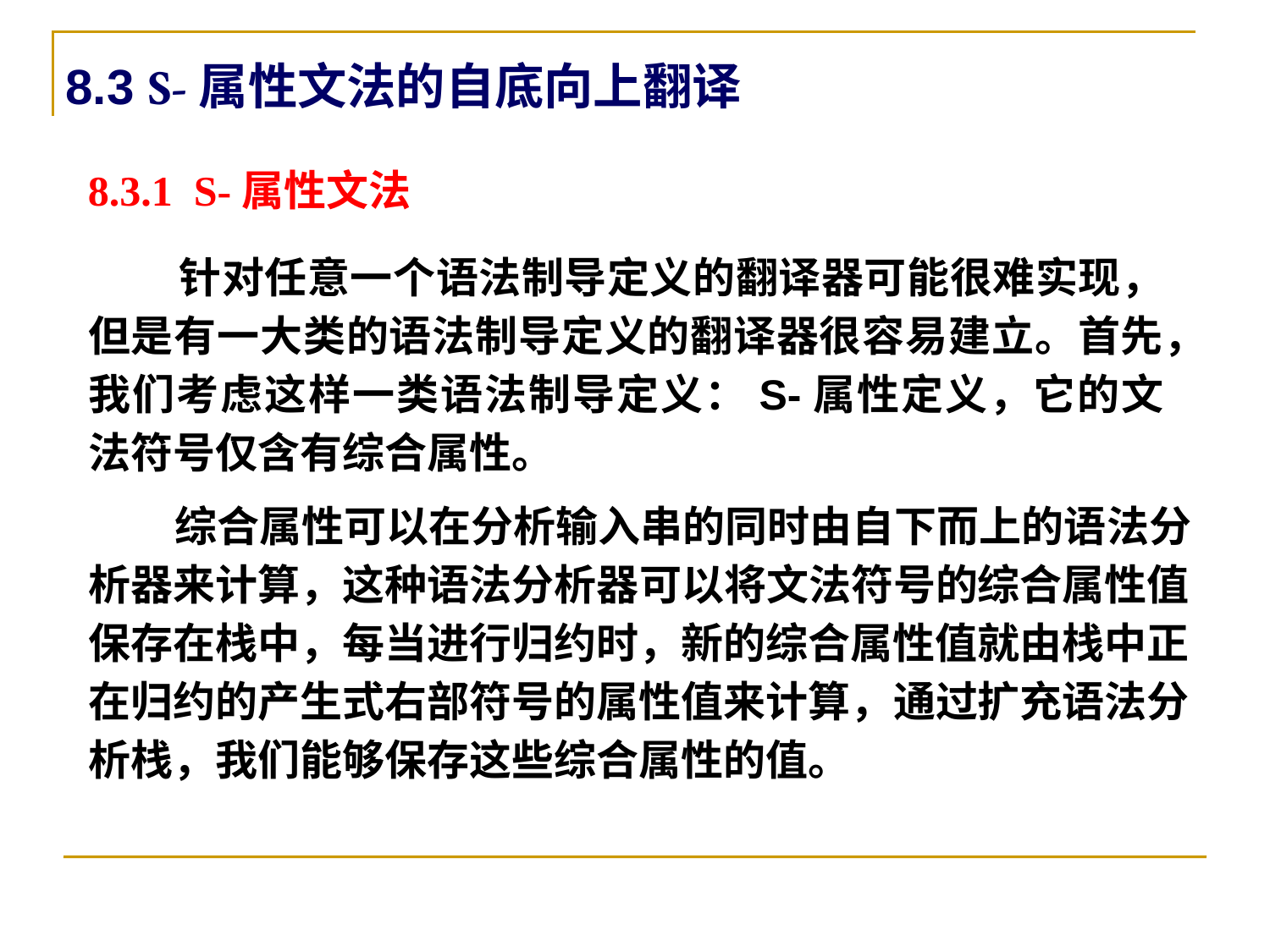

# 8.3 S-属性文法的自底向上翻译
8.3.1  S-属性文法
        针对任意一个语法制导定义的翻译器可能很难实现，但是有一大类的语法制导定义的翻译器很容易建立。首先，我们考虑这样一类语法制导定义：S-属性定义，它的文法符号仅含有综合属性。
        综合属性可以在分析输入串的同时由自下而上的语法分析器来计算，这种语法分析器可以将文法符号的综合属性值保存在栈中，每当进行归约时，新的综合属性值就由栈中正在归约的产生式右部符号的属性值来计算，通过扩充语法分析栈，我们能够保存这些综合属性的值。
45